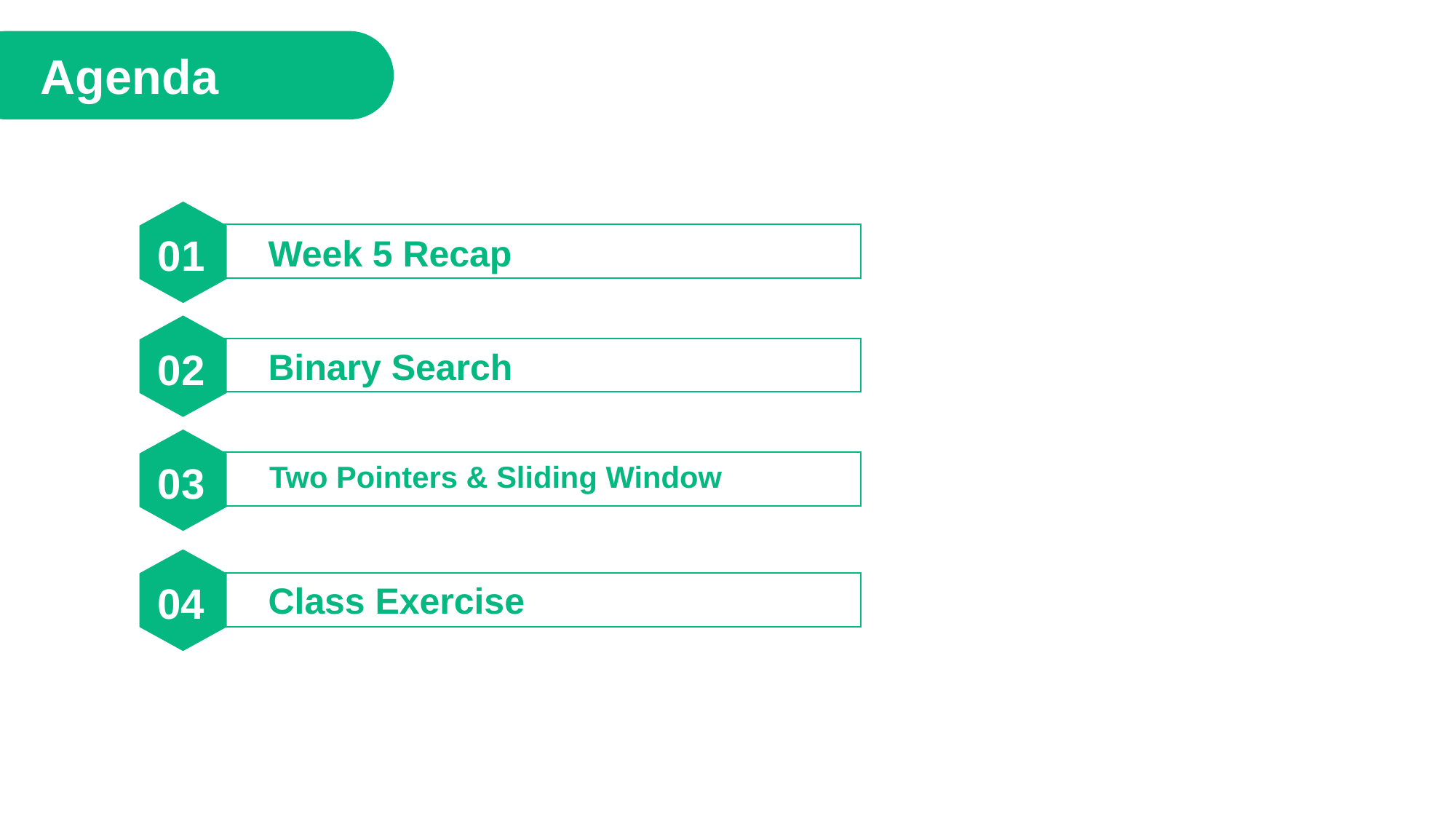

Agenda

01

Week 5 Recap

02
竞争对手分析

Binary Search
产品定位分析

03

Two Pointers & Sliding Window

04
Class Exercise

05